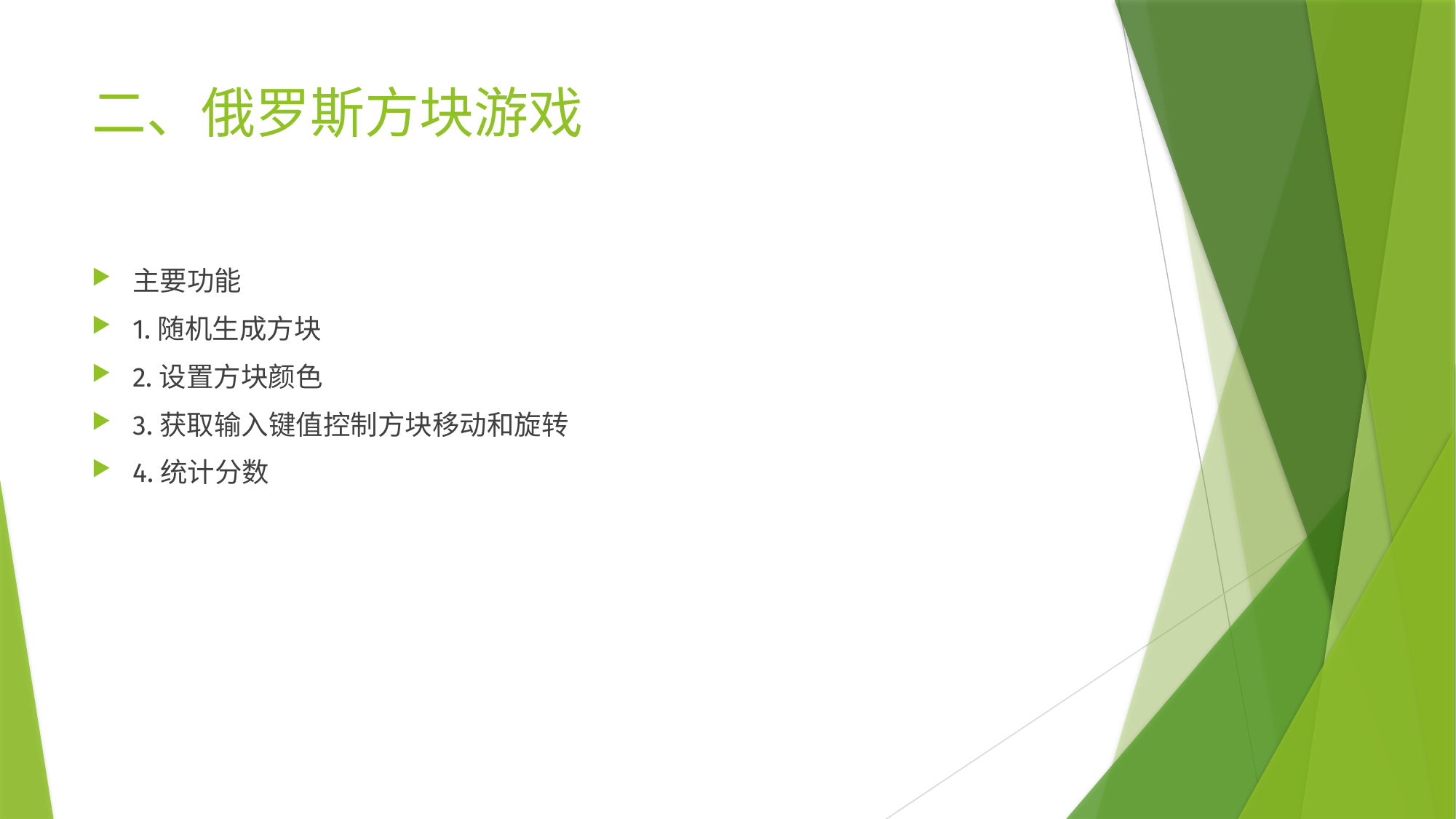

# 二、俄罗斯方块游戏
主要功能
1.随机生成方块
2.设置方块颜色
3.获取输入键值控制方块移动和旋转
4.统计分数